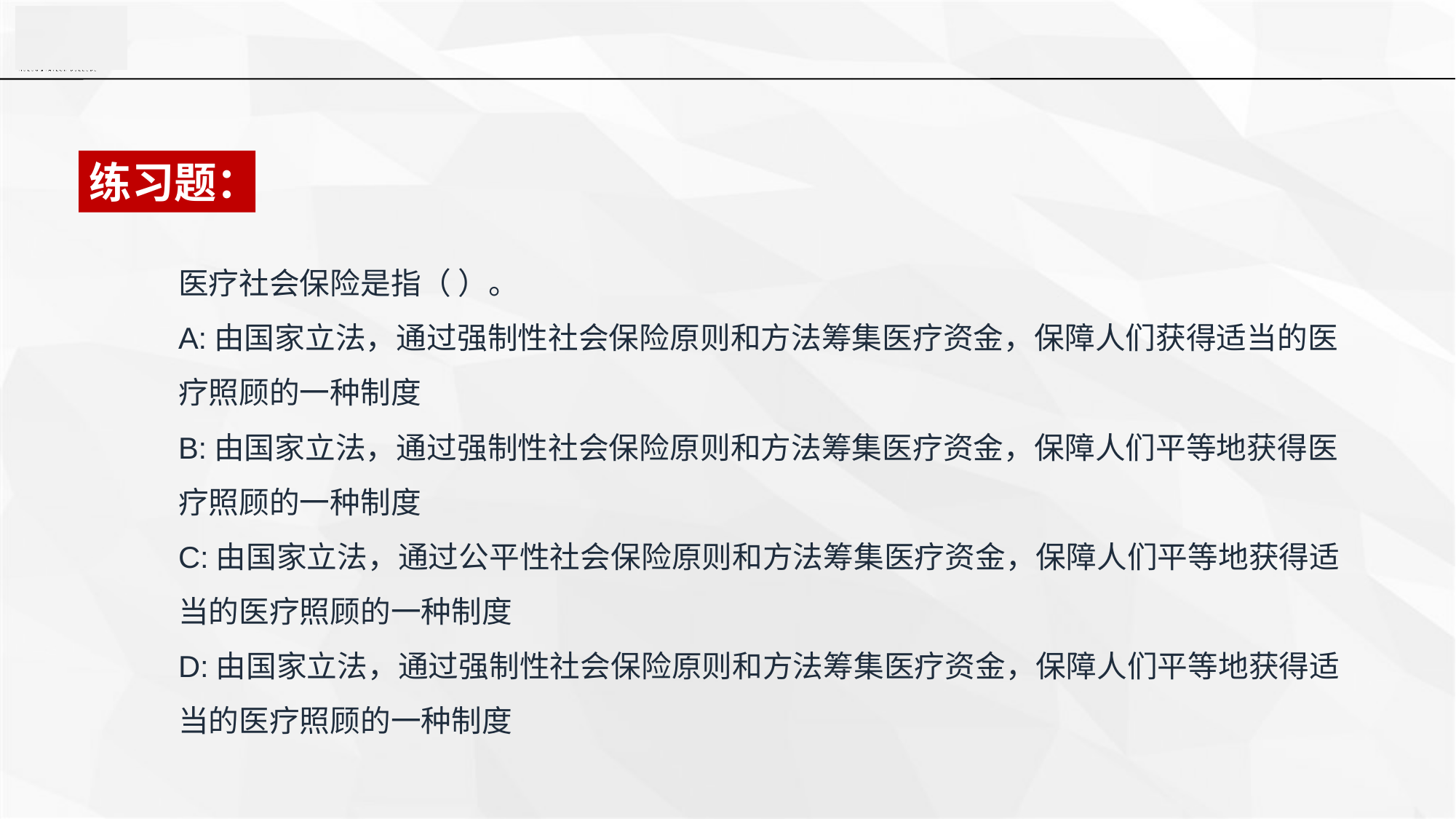

练习题：
医疗社会保险是指（ ）。
A:由国家立法，通过强制性社会保险原则和方法筹集医疗资金，保障人们获得适当的医疗照顾的一种制度
B:由国家立法，通过强制性社会保险原则和方法筹集医疗资金，保障人们平等地获得医疗照顾的一种制度
C:由国家立法，通过公平性社会保险原则和方法筹集医疗资金，保障人们平等地获得适当的医疗照顾的一种制度
D:由国家立法，通过强制性社会保险原则和方法筹集医疗资金，保障人们平等地获得适当的医疗照顾的一种制度